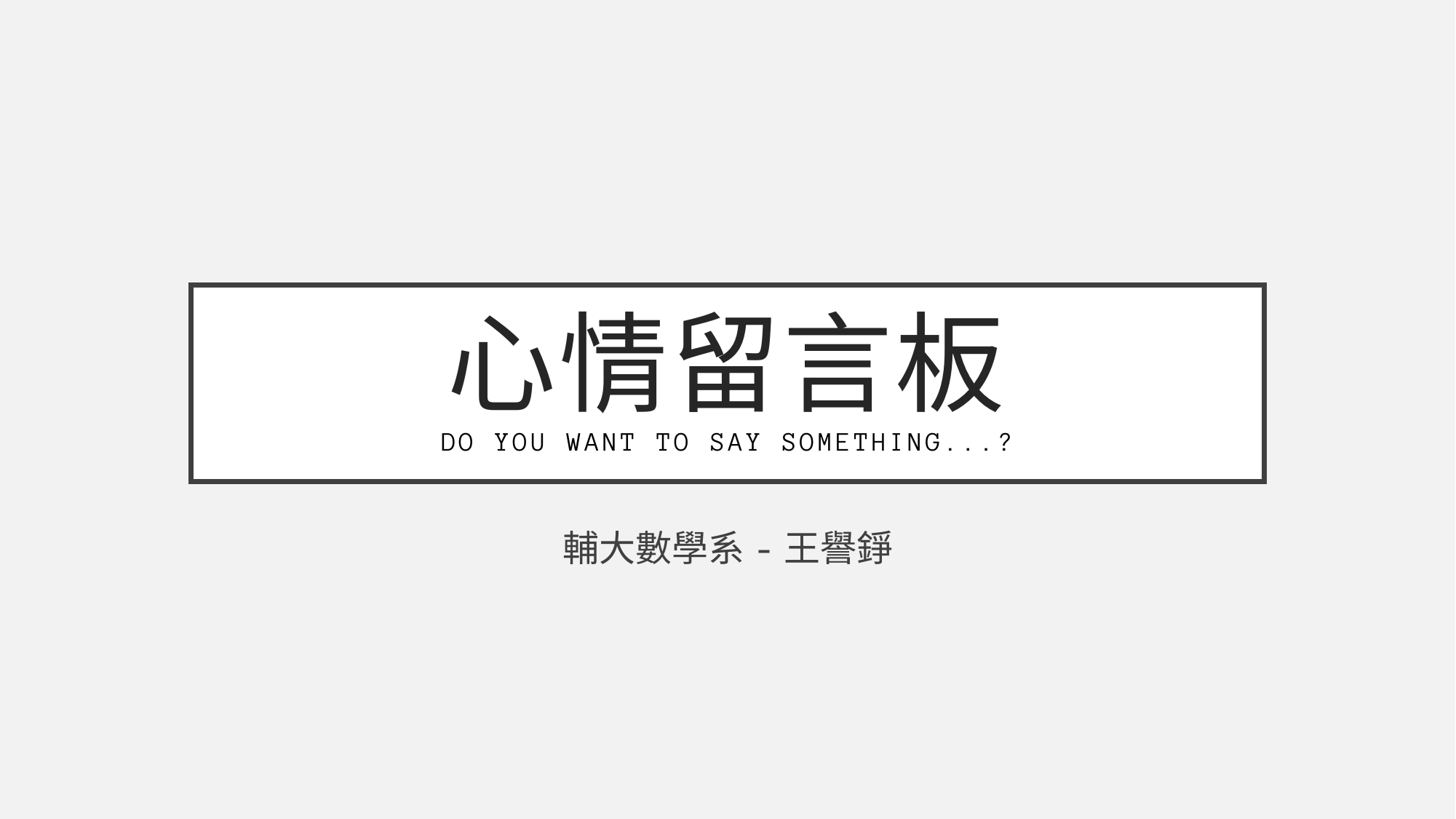

# 心情留言板 Do You Want To Say Something...?
輔大數學系-王譽錚